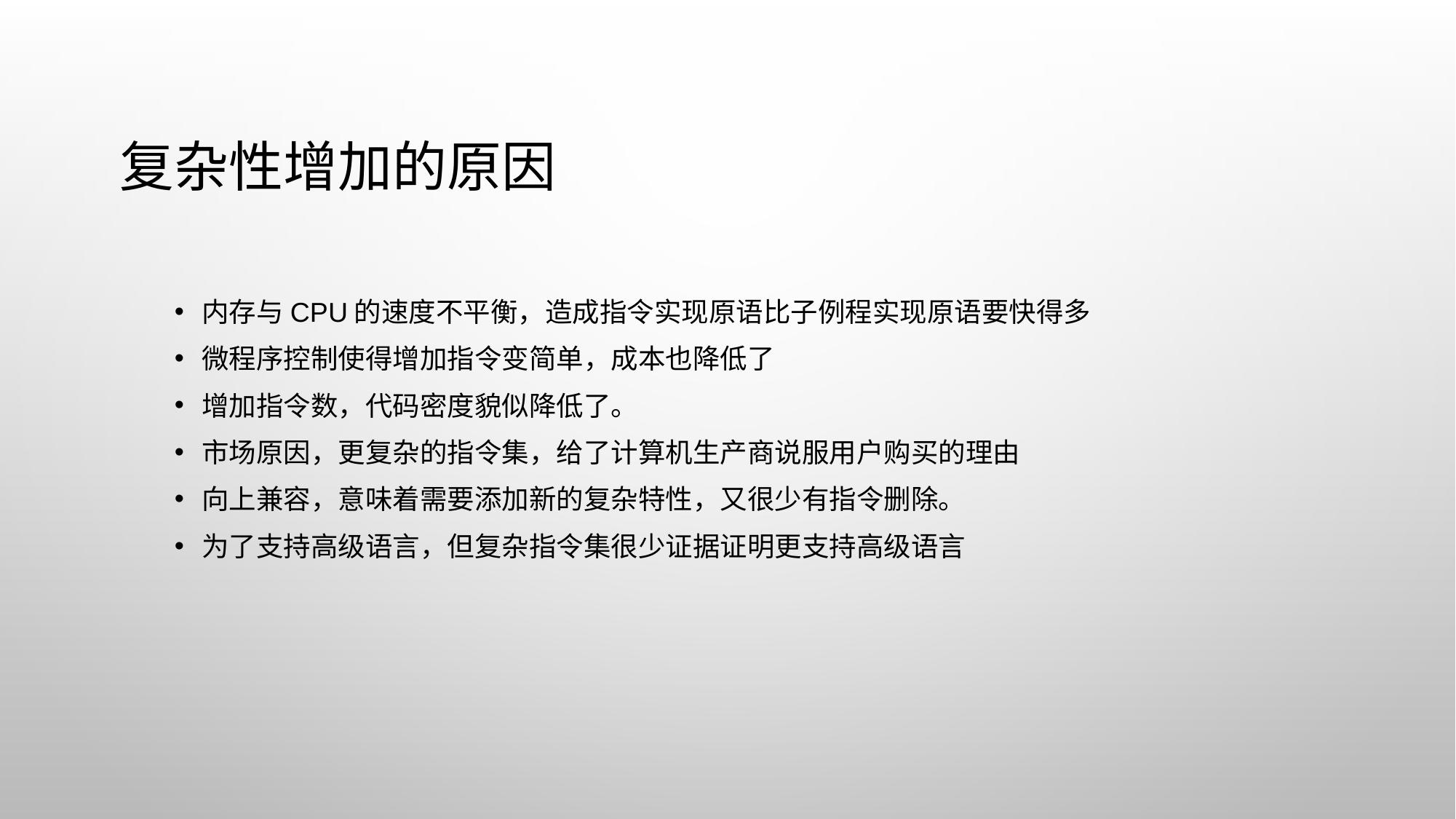

# 复杂性增加的原因
内存与CPU的速度不平衡，造成指令实现原语比子例程实现原语要快得多
微程序控制使得增加指令变简单，成本也降低了
增加指令数，代码密度貌似降低了。
市场原因，更复杂的指令集，给了计算机生产商说服用户购买的理由
向上兼容，意味着需要添加新的复杂特性，又很少有指令删除。
为了支持高级语言，但复杂指令集很少证据证明更支持高级语言